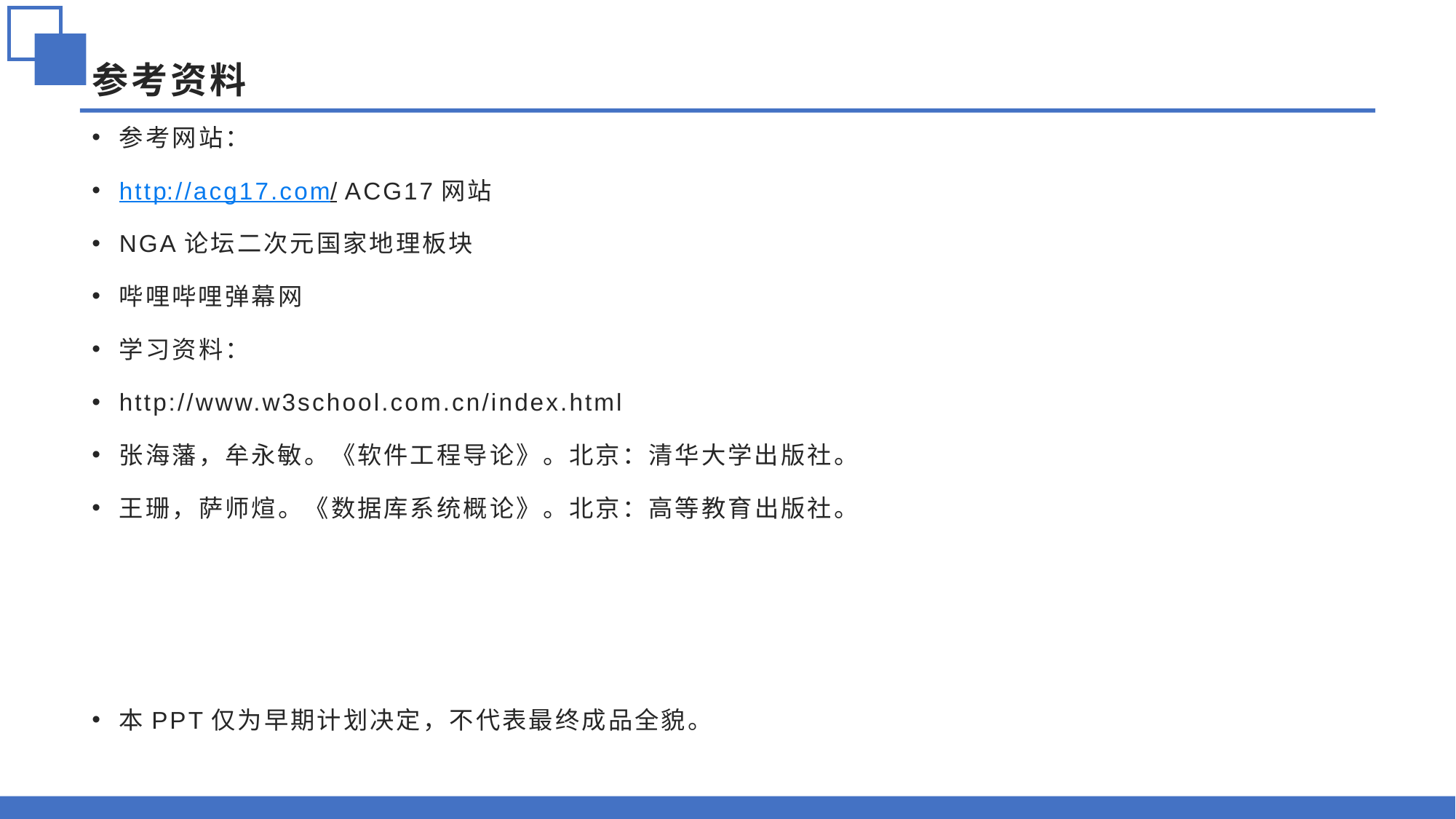

# 参考资料
参考网站：
http://acg17.com/ ACG17网站
NGA论坛二次元国家地理板块
哔哩哔哩弹幕网
学习资料：
http://www.w3school.com.cn/index.html
张海藩，牟永敏。《软件工程导论》。北京：清华大学出版社。
王珊，萨师煊。《数据库系统概论》。北京：高等教育出版社。

本PPT仅为早期计划决定，不代表最终成品全貌。